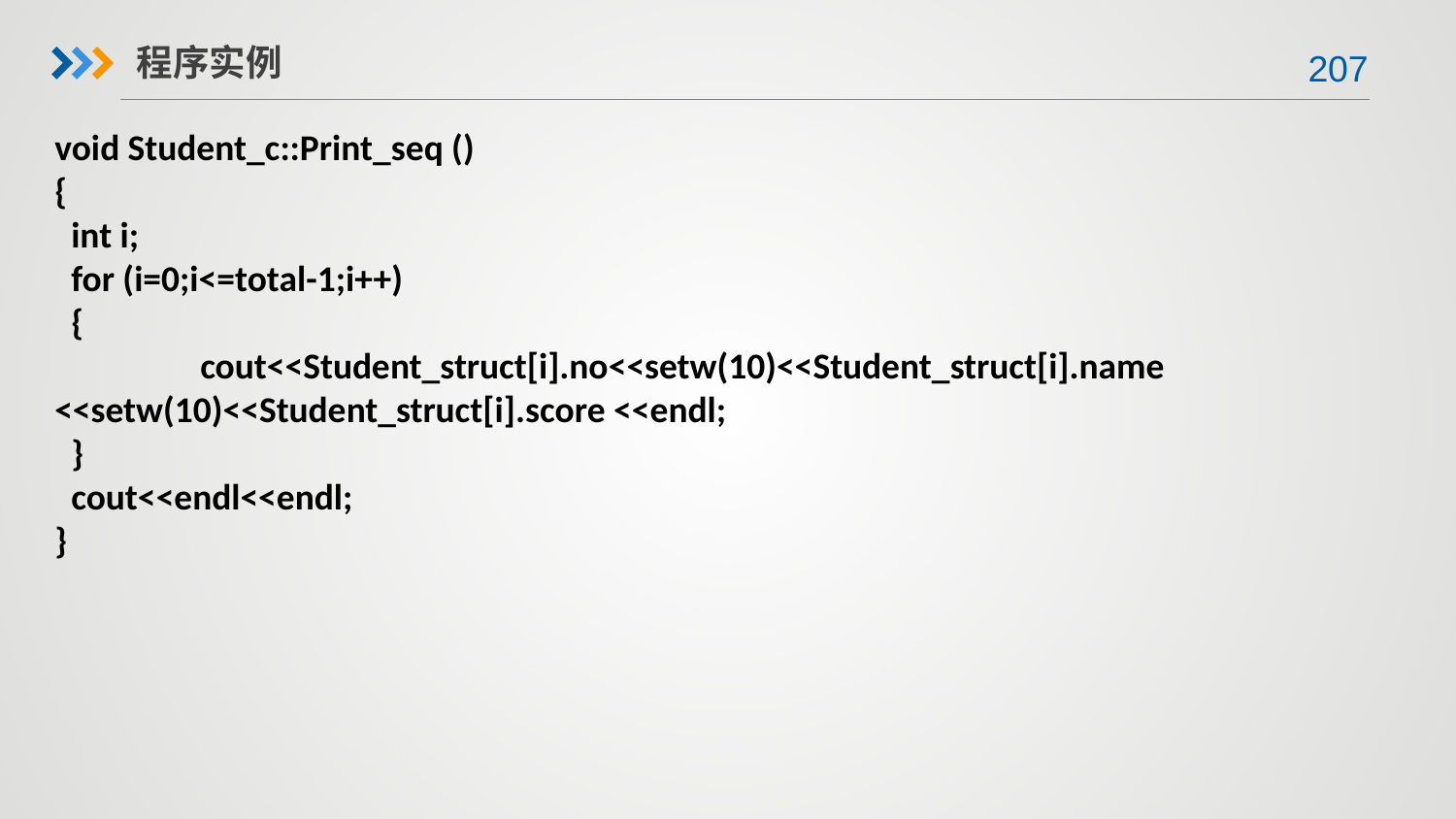

程序实例
void Student_c::Print_seq ()
{
  int i;
  for (i=0;i<=total-1;i++)
  {
	cout<<Student_struct[i].no<<setw(10)<<Student_struct[i].name
<<setw(10)<<Student_struct[i].score <<endl;
  }
  cout<<endl<<endl;
}